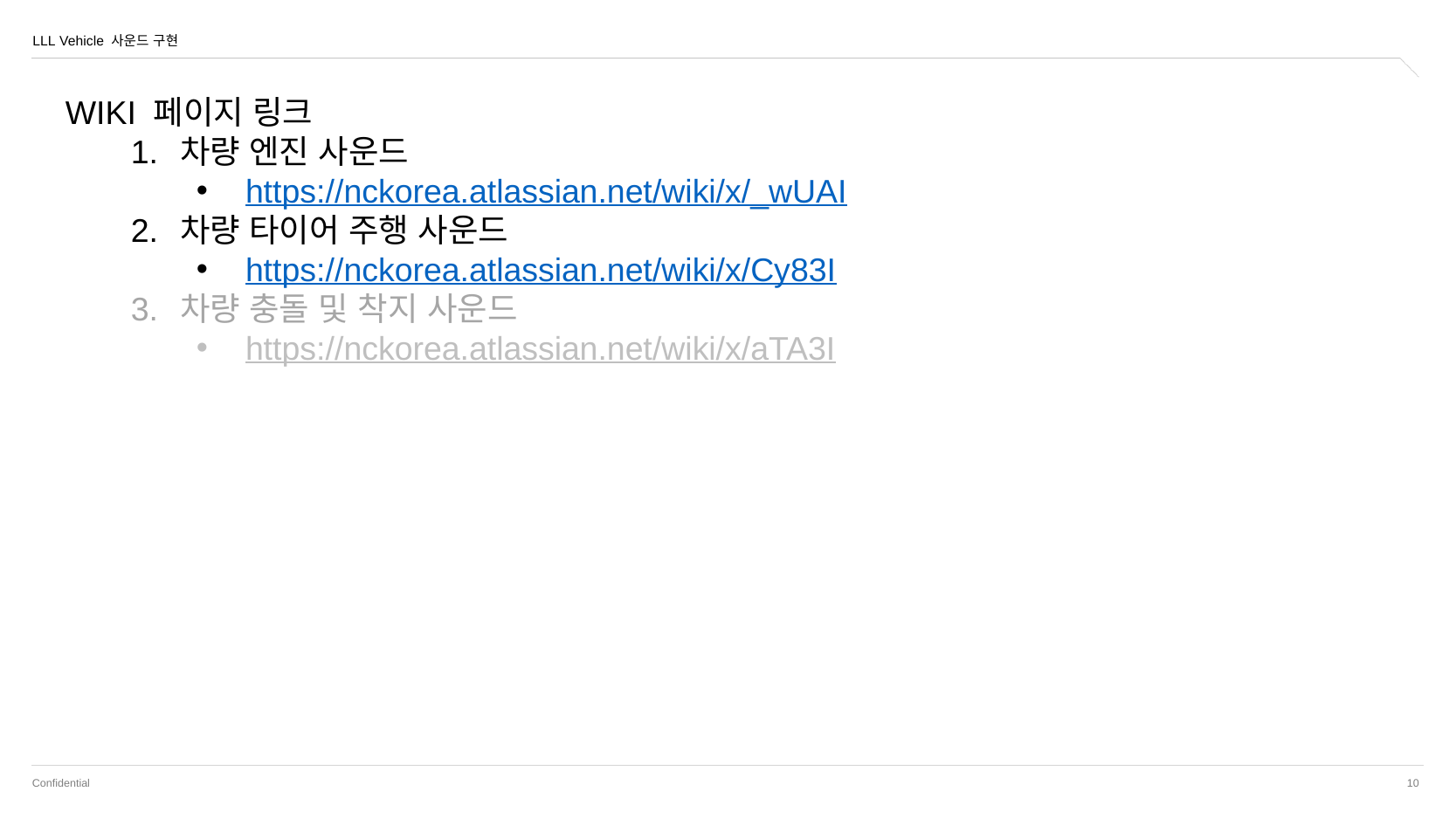

LLL Vehicle 사운드 구현
WIKI 페이지 링크
차량 엔진 사운드
https://nckorea.atlassian.net/wiki/x/_wUAI
차량 타이어 주행 사운드
https://nckorea.atlassian.net/wiki/x/Cy83I
차량 충돌 및 착지 사운드
https://nckorea.atlassian.net/wiki/x/aTA3I